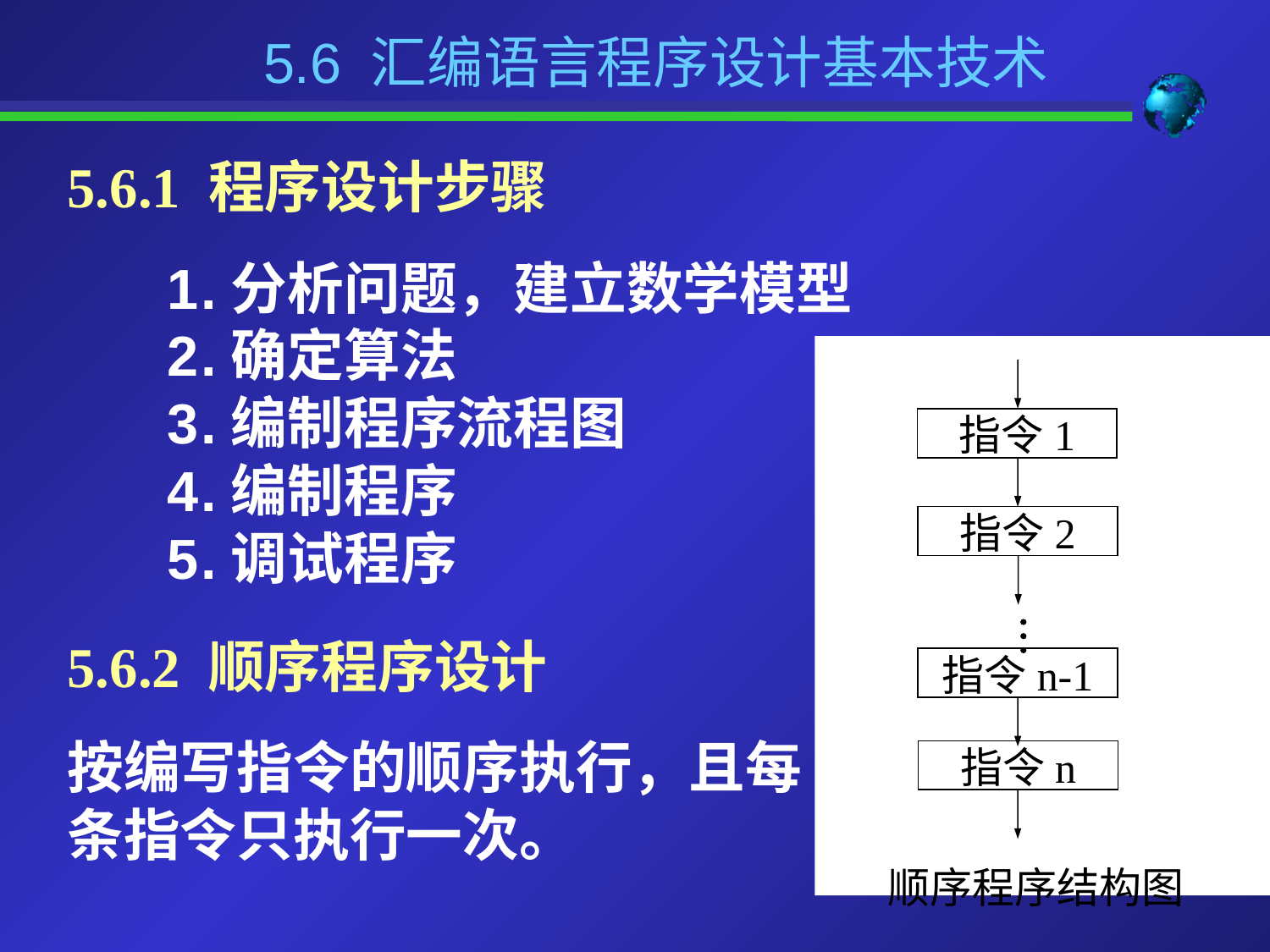

5.6 汇编语言程序设计基本技术
5.6.1 程序设计步骤
分析问题，建立数学模型
确定算法
编制程序流程图
编制程序
调试程序

指令1

指令2

…
指令n-1

指令n

  顺序程序结构图
5.6.2 顺序程序设计
按编写指令的顺序执行，且每条指令只执行一次。
2